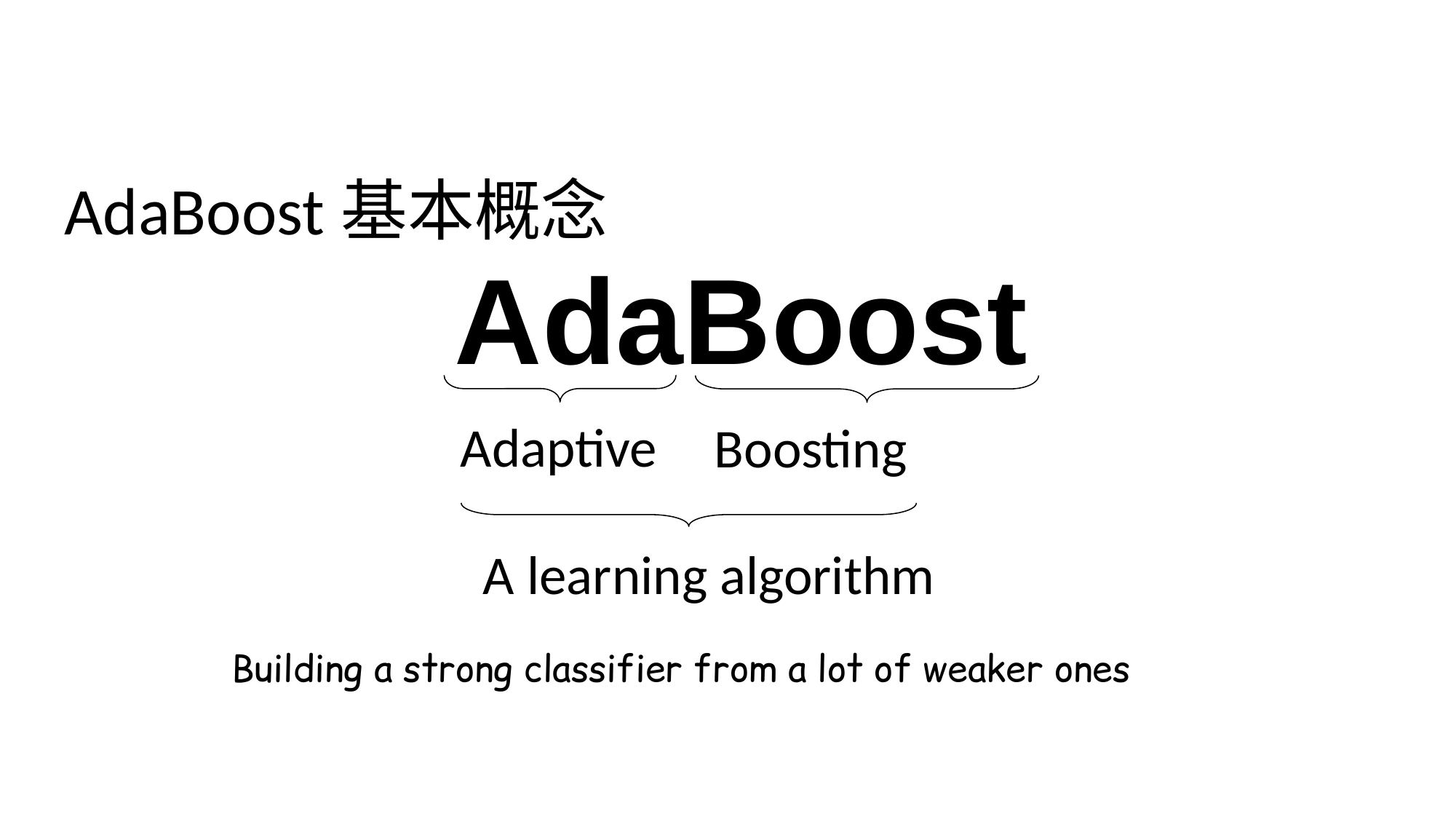

AdaBoost基本概念

Boosting
AdaBoost

Adaptive

A learning algorithm
Building a strong classifier from a lot of weaker ones